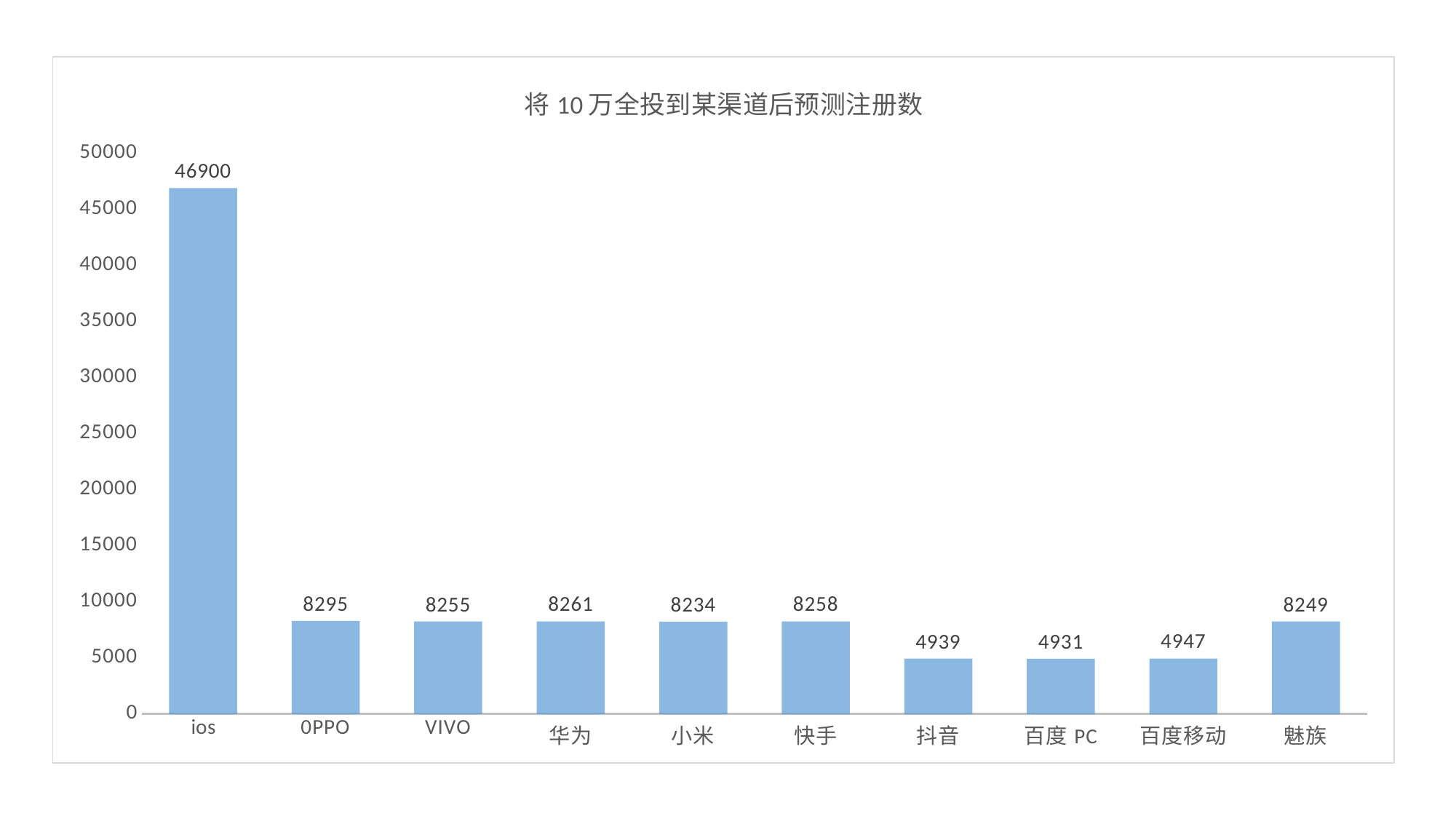

### Chart: 将10万全投到某渠道后预测注册数

| Category |  |
|---|---|
| ios | 46900.0456203 |
| 0PPO | 8295.25397735 |
| VIVO | 8255.13096987 |
| 华为 | 8260.51792945 |
| 小米 | 8233.68239144 |
| 快手 | 8258.17371581 |
| 抖音 | 4938.65320519 |
| 百度PC | 4930.64403636 |
| 百度移动 | 4947.11619574 |
| 魅族 | 8249.24123926 |